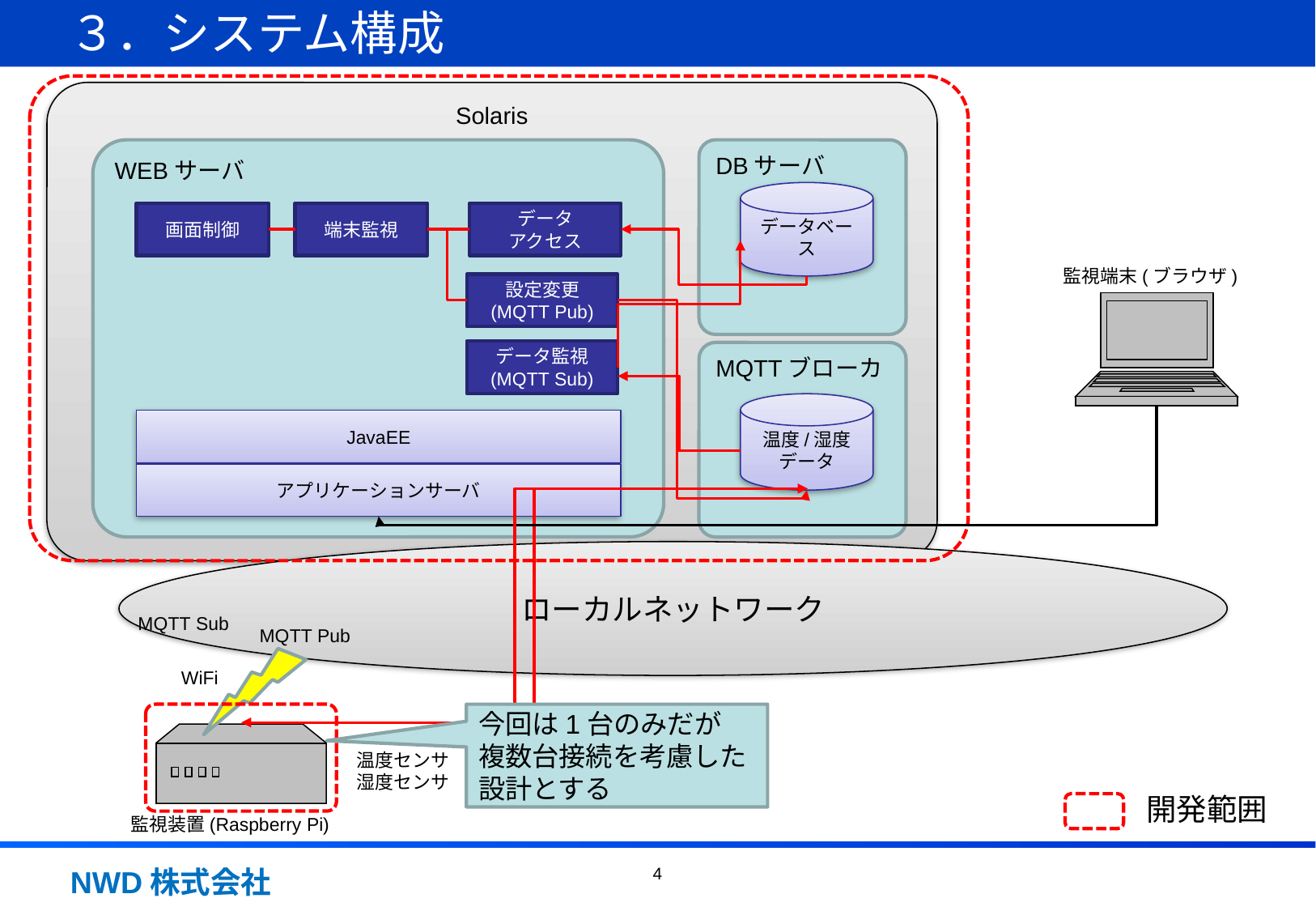

# ３．システム構成

Solaris
WEBサーバ
DBサーバ
データベース
画面制御
端末監視
データ
アクセス
監視端末(ブラウザ)
設定変更
(MQTT Pub)

データ監視
(MQTT Sub)
MQTTブローカ
温度/湿度データ
JavaEE
アプリケーションサーバ
ローカルネットワーク
MQTT Sub
MQTT Pub

WiFi
今回は1台のみだが
複数台接続を考慮した設計とする

温度センサ
湿度センサ
開発範囲

監視装置(Raspberry Pi)